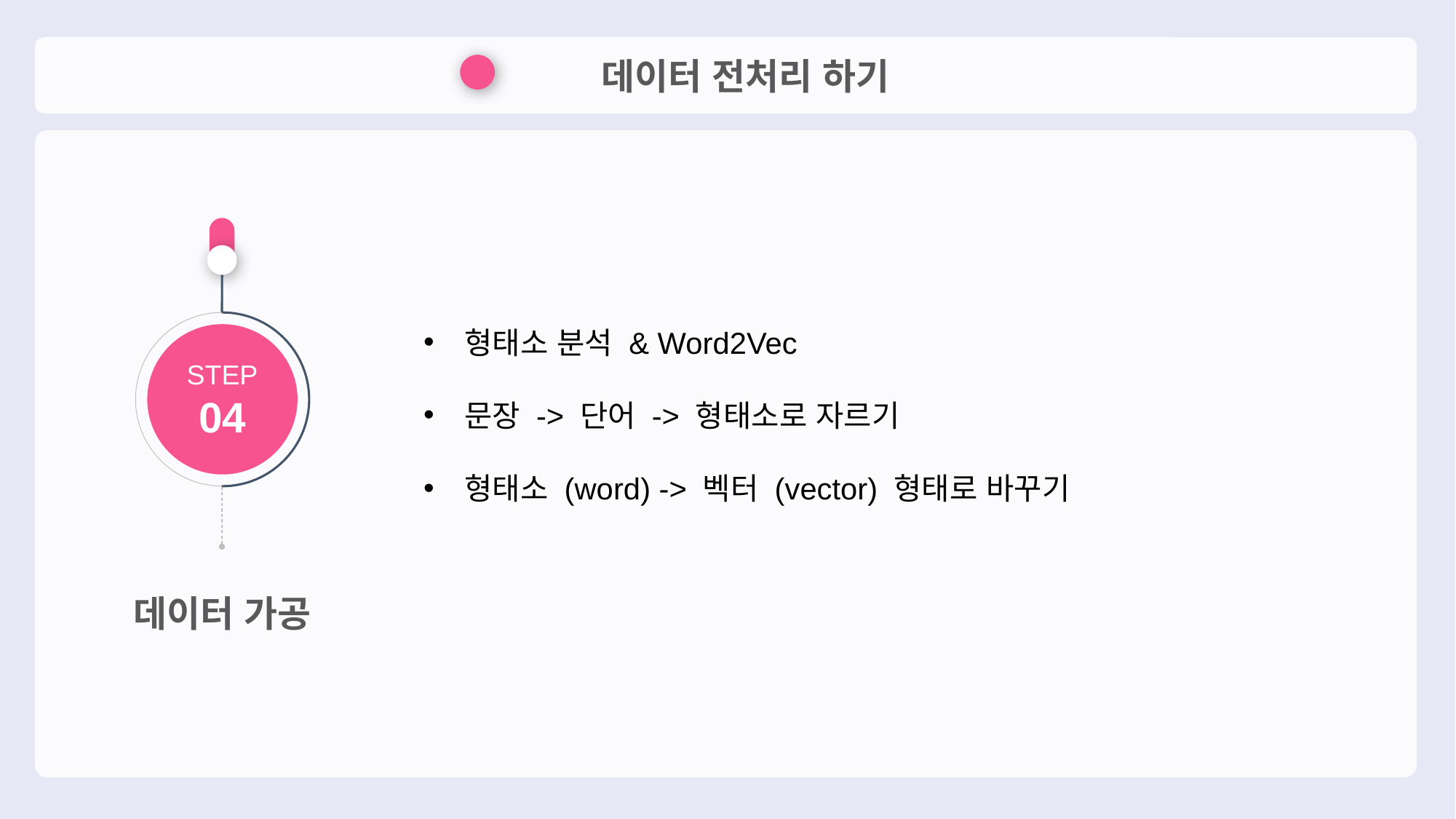

데이터 전처리 하기

형태소 분석 & Word2Vec

문장 -> 단어 -> 형태소로 자르기

형태소 (word) -> 벡터 (vector) 형태로 바꾸기

STEP
04
데이터 가공